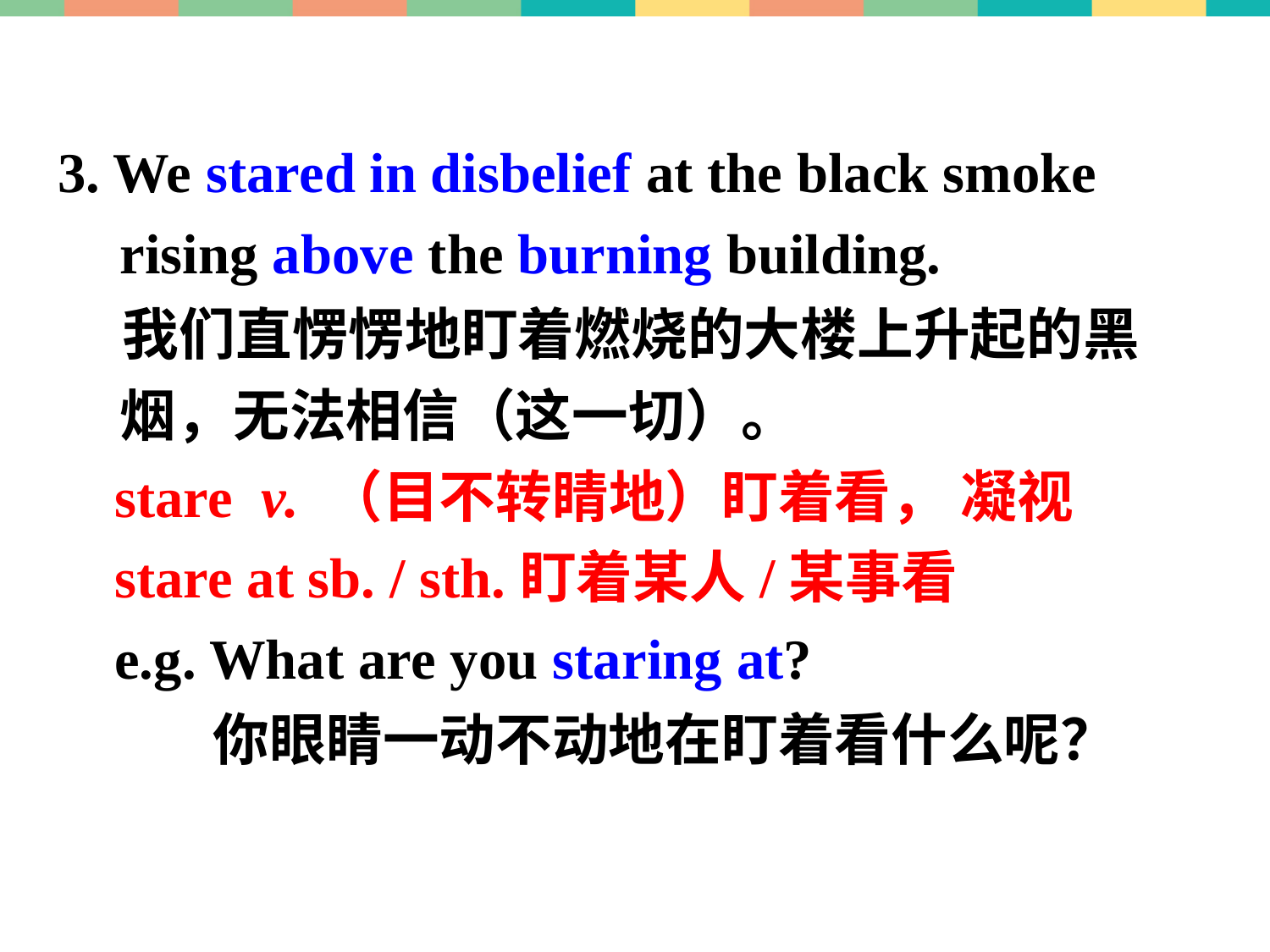

3. We stared in disbelief at the black smoke rising above the burning building.
    我们直愣愣地盯着燃烧的大楼上升起的黑烟，无法相信（这一切）。
    stare  v. （目不转睛地）盯着看， 凝视
    stare at sb. / sth.盯着某人/某事看
    e.g. What are you staring at?
           你眼睛一动不动地在盯着看什么呢？